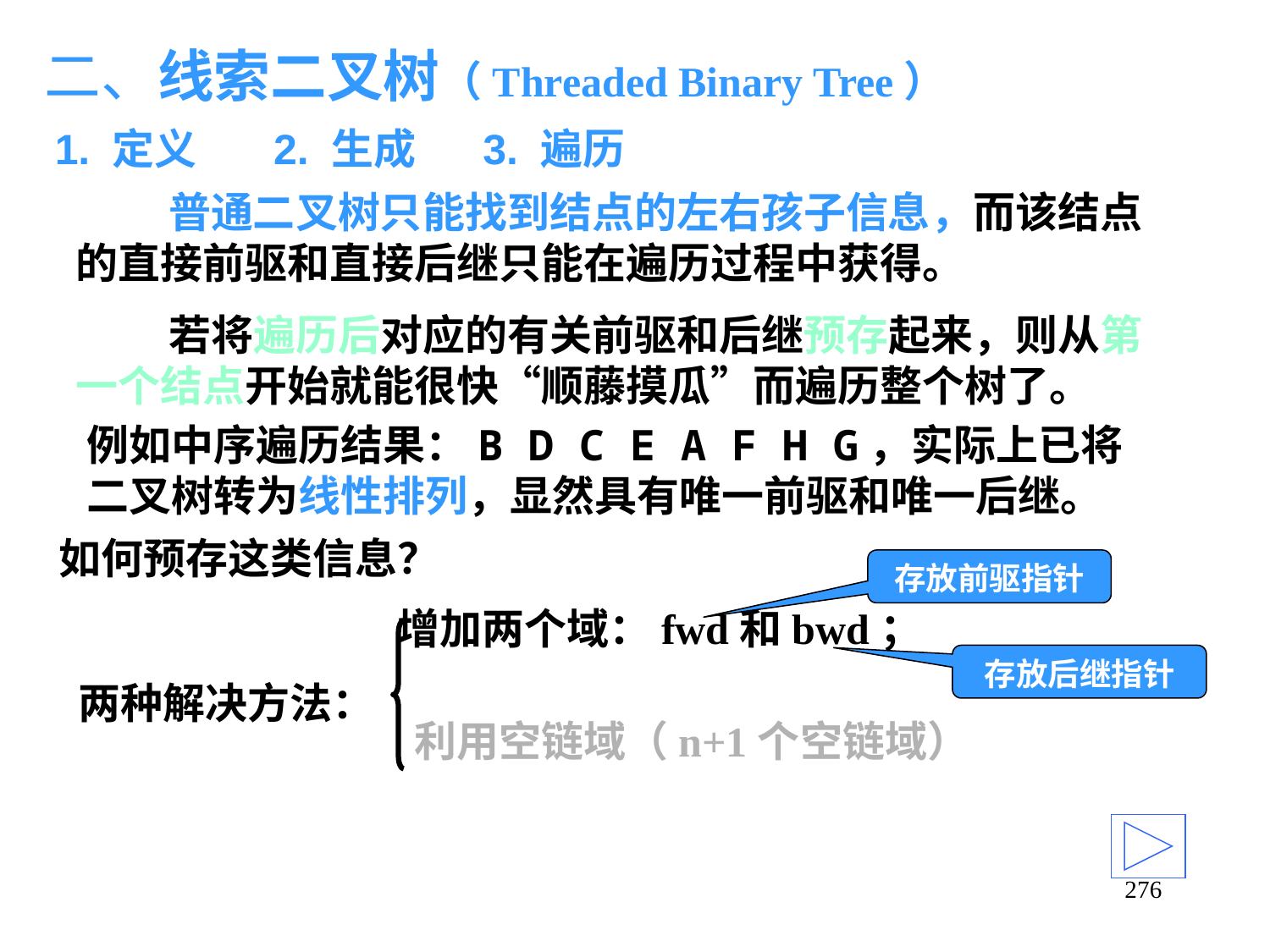

# 二、线索二叉树（Threaded Binary Tree）
1. 定义       2. 生成      3. 遍历
普通二叉树只能找到结点的左右孩子信息，而该结点的直接前驱和直接后继只能在遍历过程中获得。
若将遍历后对应的有关前驱和后继预存起来，则从第一个结点开始就能很快“顺藤摸瓜”而遍历整个树了。
例如中序遍历结果：B D C E A F H G，实际上已将二叉树转为线性排列，显然具有唯一前驱和唯一后继。
如何预存这类信息？
存放前驱指针
增加两个域：fwd和bwd；

两种解决方法：

存放后继指针
利用空链域（n+1个空链域）

276